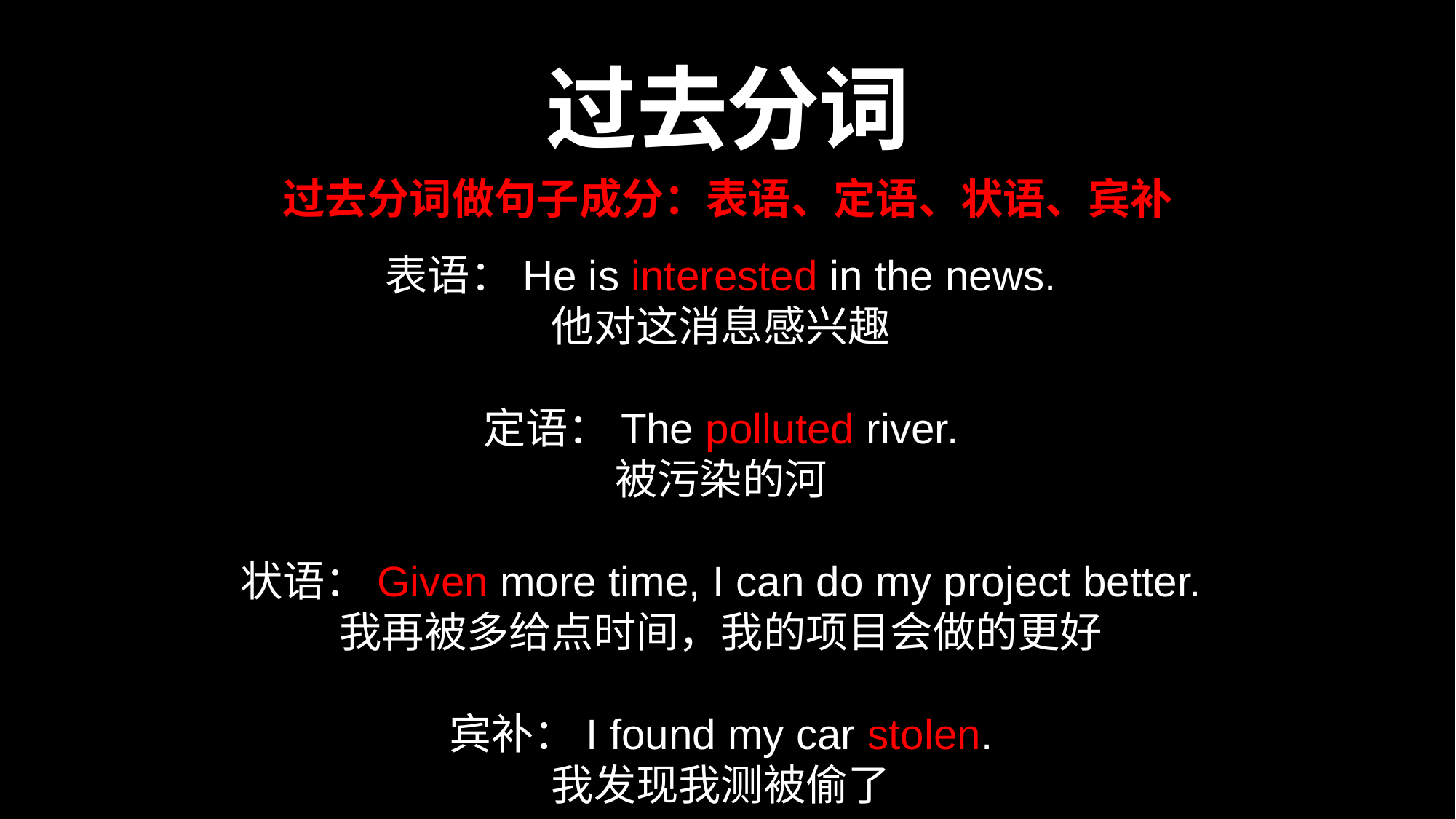

过去分词
过去分词做句子成分：表语、定语、状语、宾补
表语：He is interested in the news.
他对这消息感兴趣

定语：The polluted river.
被污染的河

状语：Given more time, I can do my project better.
我再被多给点时间，我的项目会做的更好

宾补：I found my car stolen.
我发现我测被偷了